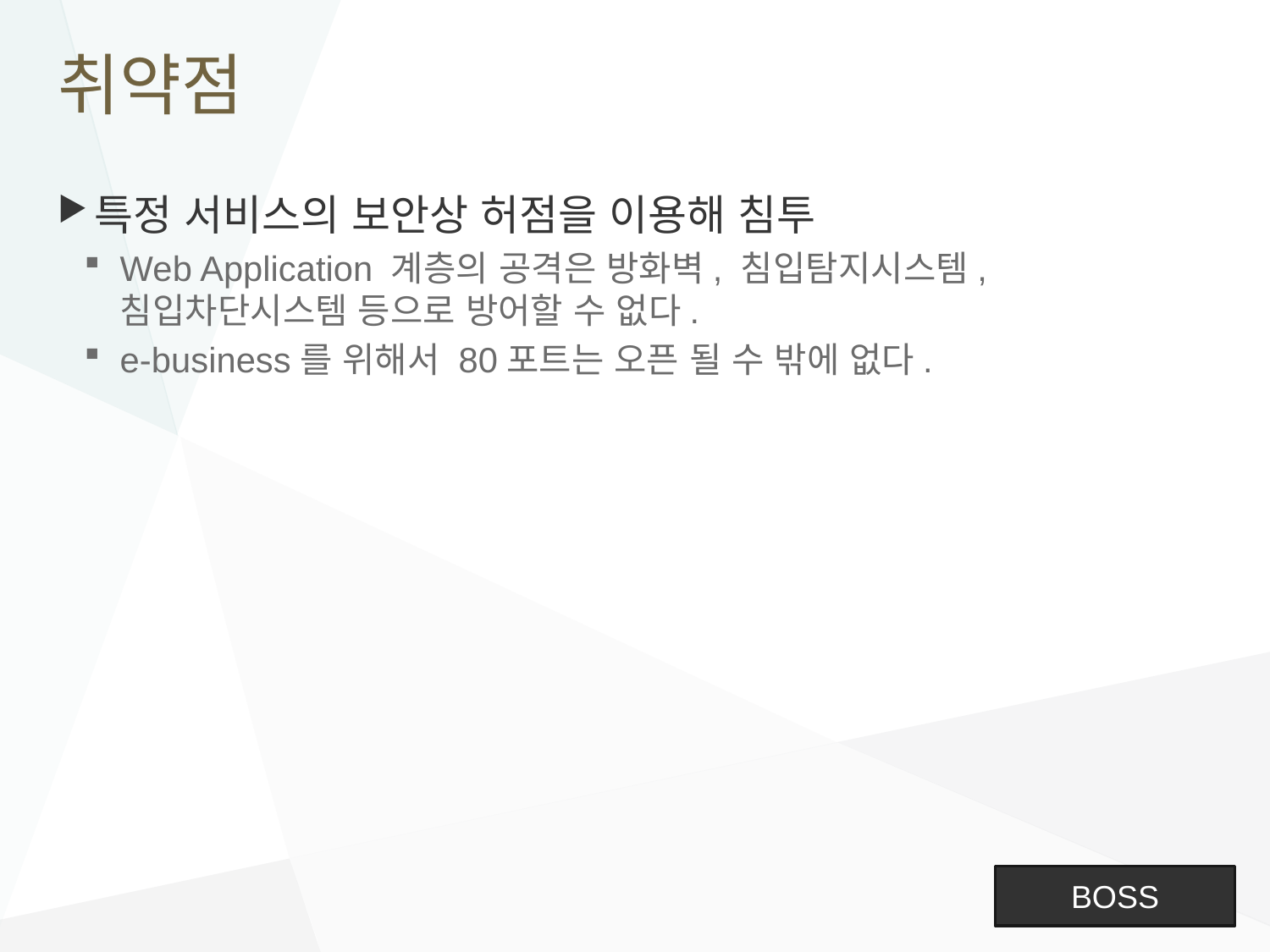

# 취약점
특정 서비스의 보안상 허점을 이용해 침투
Web Application 계층의 공격은 방화벽, 침입탐지시스템, 침입차단시스템 등으로 방어할 수 없다.
e-business를 위해서 80포트는 오픈 될 수 밖에 없다.

BOSS